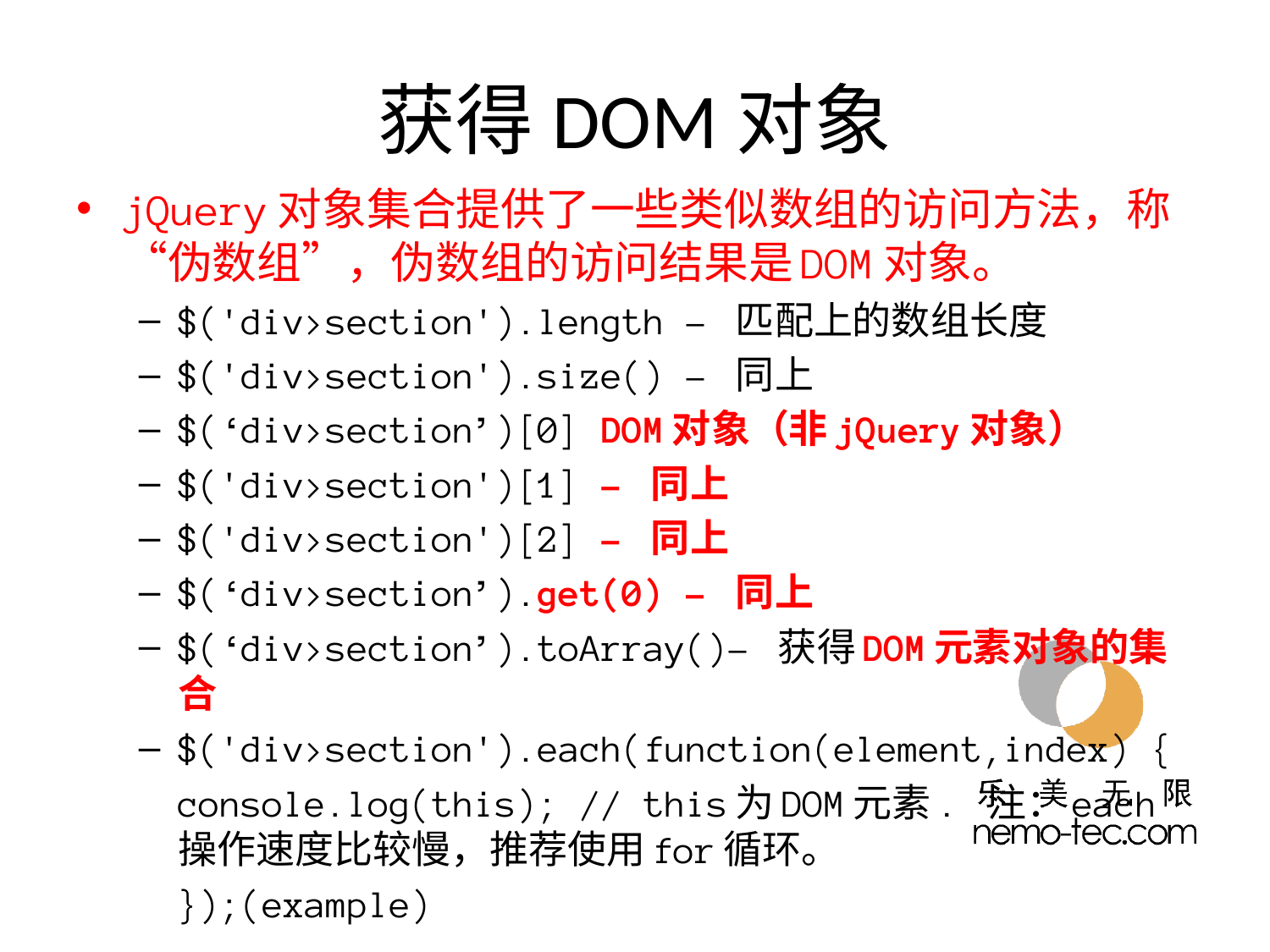

# 获得DOM对象
jQuery对象集合提供了一些类似数组的访问方法，称“伪数组”，伪数组的访问结果是DOM对象。
$('div>section').length - 匹配上的数组长度
$('div>section').size() - 同上
$(‘div>section’)[0] DOM对象（非jQuery对象）
$('div>section')[1] – 同上
$('div>section')[2] – 同上
$(‘div>section’).get(0) – 同上
$(‘div>section’).toArray()- 获得DOM元素对象的集合
$('div>section').each(function(element,index) {
			console.log(this); // this为DOM元素. 注：each操作速度比较慢，推荐使用for循环。
		});(example)